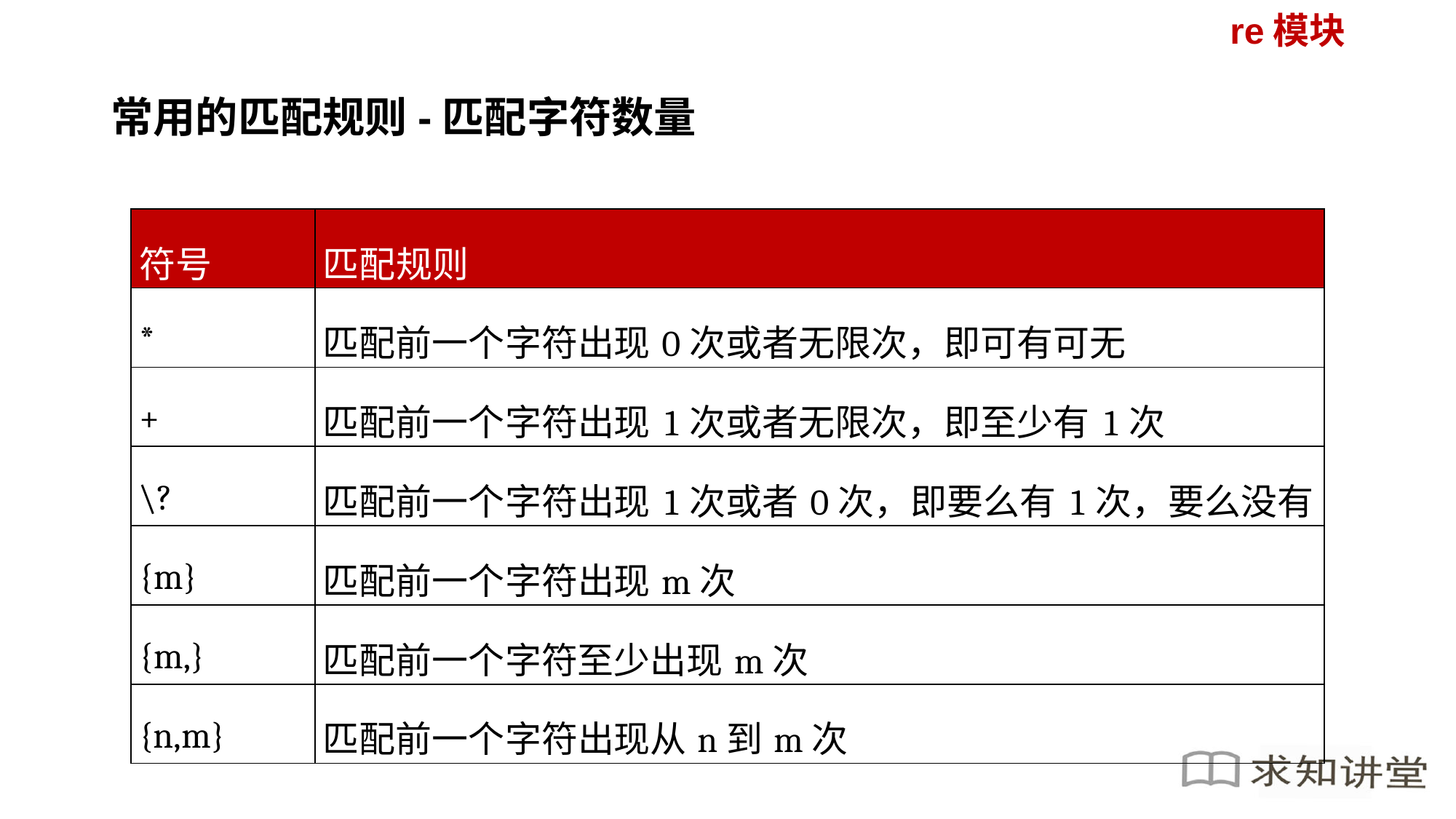

re模块
# 常用的匹配规则-匹配字符数量
| 符号 | 匹配规则 |
| --- | --- |
| \* | 匹配前一个字符出现0次或者无限次，即可有可无 |
| + | 匹配前一个字符出现1次或者无限次，即至少有1次 |
| \? | 匹配前一个字符出现1次或者0次，即要么有1次，要么没有 |
| {m} | 匹配前一个字符出现m次 |
| {m,} | 匹配前一个字符至少出现m次 |
| {n,m} | 匹配前一个字符出现从n到m次 |